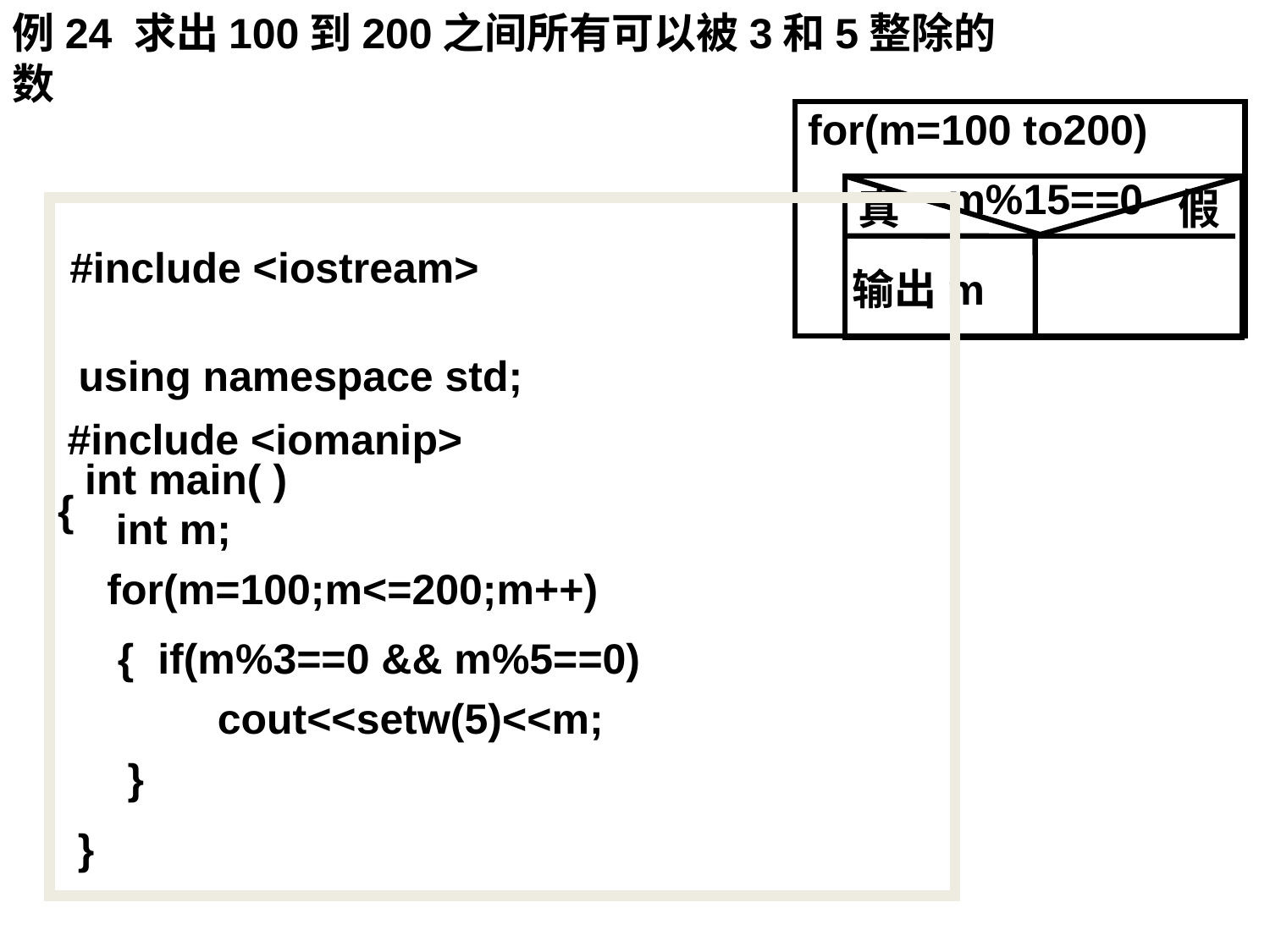

例24 求出100到200之间所有可以被3和5整除的数
for(m=100 to200)

m%15==0

真

假

#include <iostream>

输出m
using namespace std;
#include <iomanip>
int main( )
{
int m;
for(m=100;m<=200;m++)
{  if(m%3==0 && m%5==0)
cout<<setw(5)<<m;
}
}